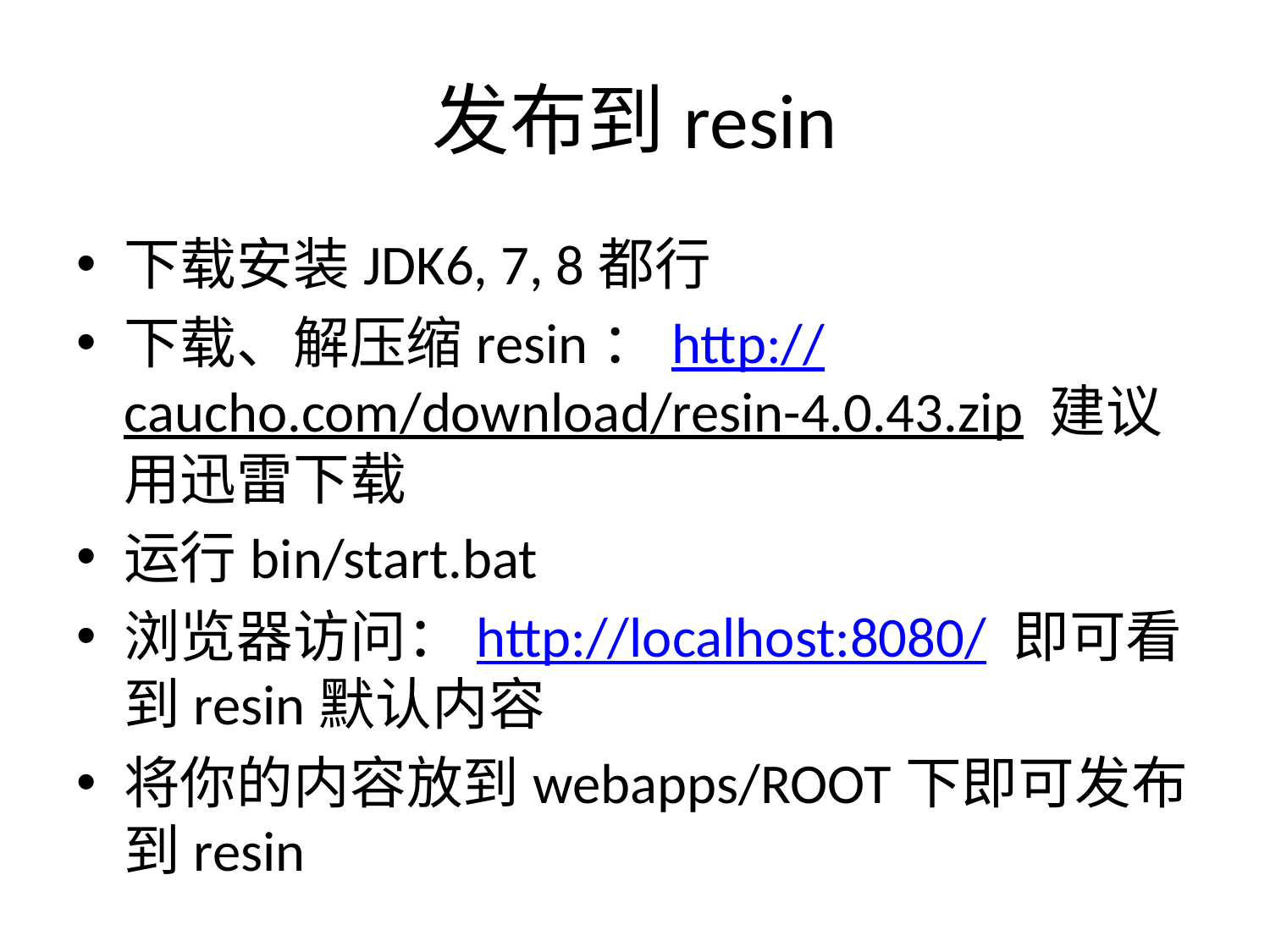

# 发布到resin
下载安装JDK6, 7, 8都行
下载、解压缩resin：http://caucho.com/download/resin-4.0.43.zip 建议用迅雷下载
运行bin/start.bat
浏览器访问：http://localhost:8080/ 即可看到resin默认内容
将你的内容放到webapps/ROOT下即可发布到resin